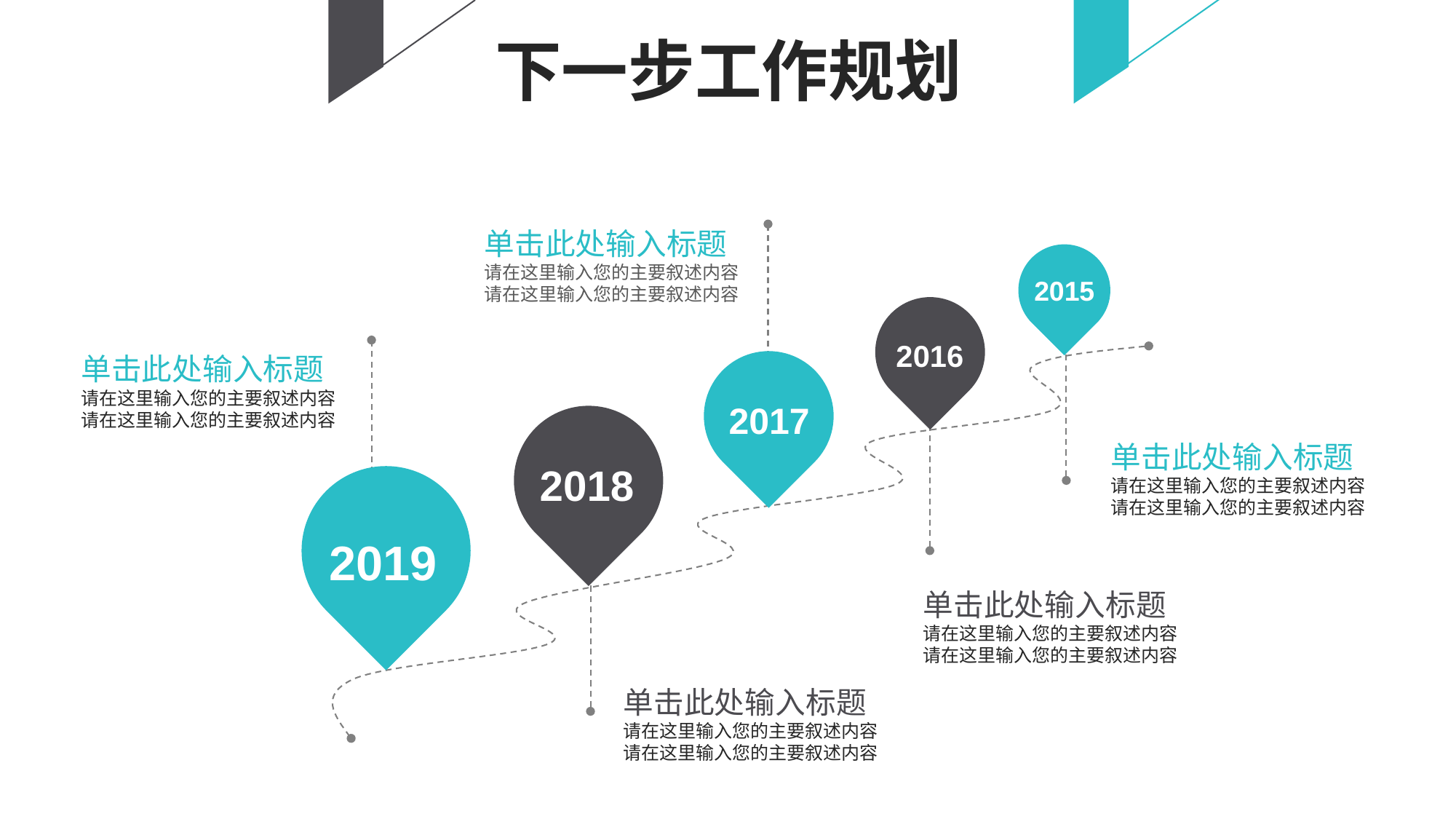

下一步工作规划
单击此处输入标题
请在这里输入您的主要叙述内容
请在这里输入您的主要叙述内容

2015

2016

单击此处输入标题
请在这里输入您的主要叙述内容
请在这里输入您的主要叙述内容

2017

2018

单击此处输入标题
请在这里输入您的主要叙述内容
请在这里输入您的主要叙述内容

2019

单击此处输入标题
请在这里输入您的主要叙述内容
请在这里输入您的主要叙述内容

单击此处输入标题
请在这里输入您的主要叙述内容
请在这里输入您的主要叙述内容